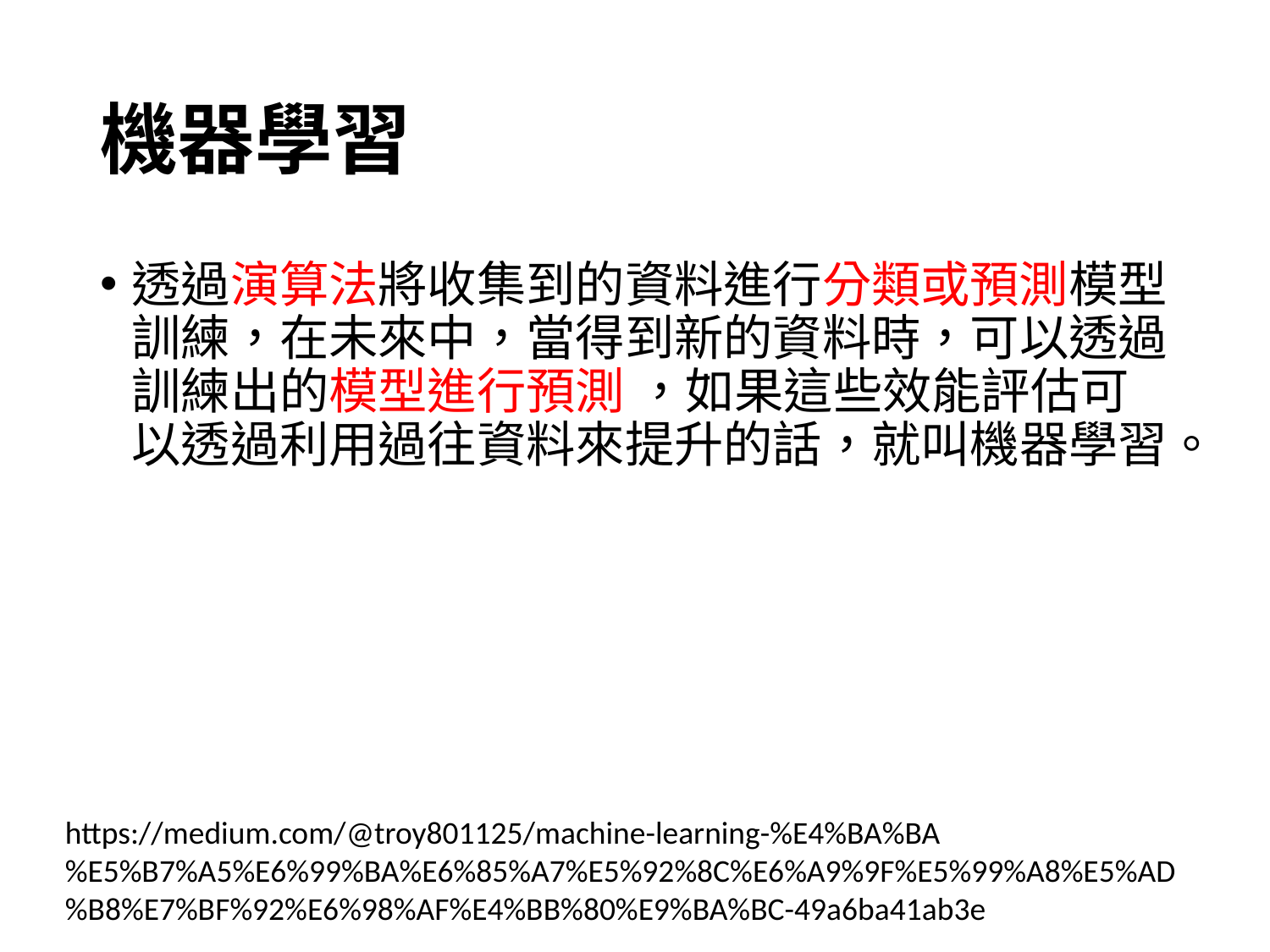

# 機器學習
透過演算法將收集到的資料進行分類或預測模型訓練，在未來中，當得到新的資料時，可以透過訓練出的模型進行預測 ，如果這些效能評估可以透過利用過往資料來提升的話，就叫機器學習。
https://medium.com/@troy801125/machine-learning-%E4%BA%BA%E5%B7%A5%E6%99%BA%E6%85%A7%E5%92%8C%E6%A9%9F%E5%99%A8%E5%AD%B8%E7%BF%92%E6%98%AF%E4%BB%80%E9%BA%BC-49a6ba41ab3e